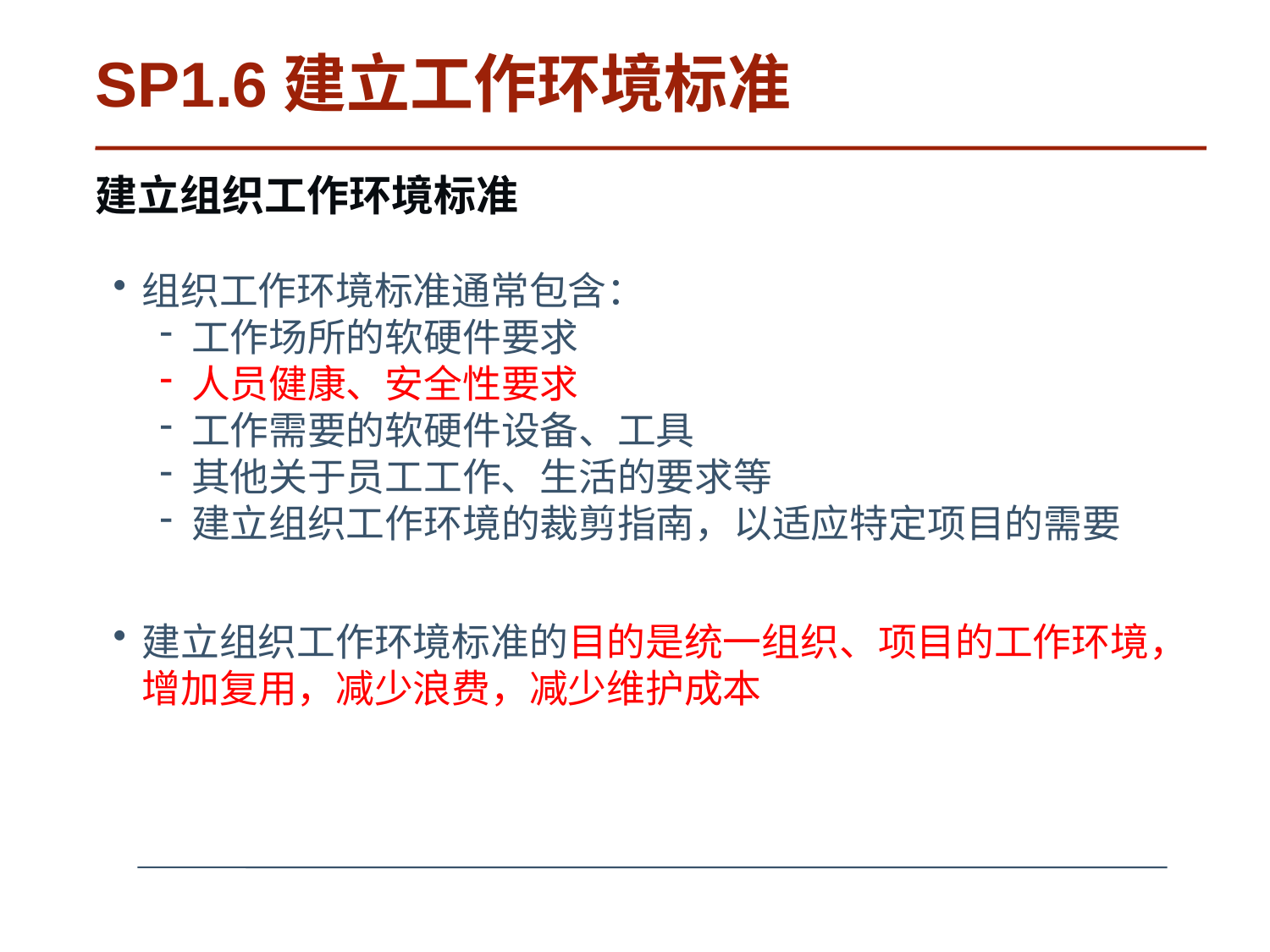

# SP1.6建立工作环境标准
建立组织工作环境标准

组织工作环境标准通常包含：
工作场所的软硬件要求
人员健康、安全性要求
工作需要的软硬件设备、工具
其他关于员工工作、生活的要求等
建立组织工作环境的裁剪指南，以适应特定项目的需要

建立组织工作环境标准的目的是统一组织、项目的工作环境，增加复用，减少浪费，减少维护成本